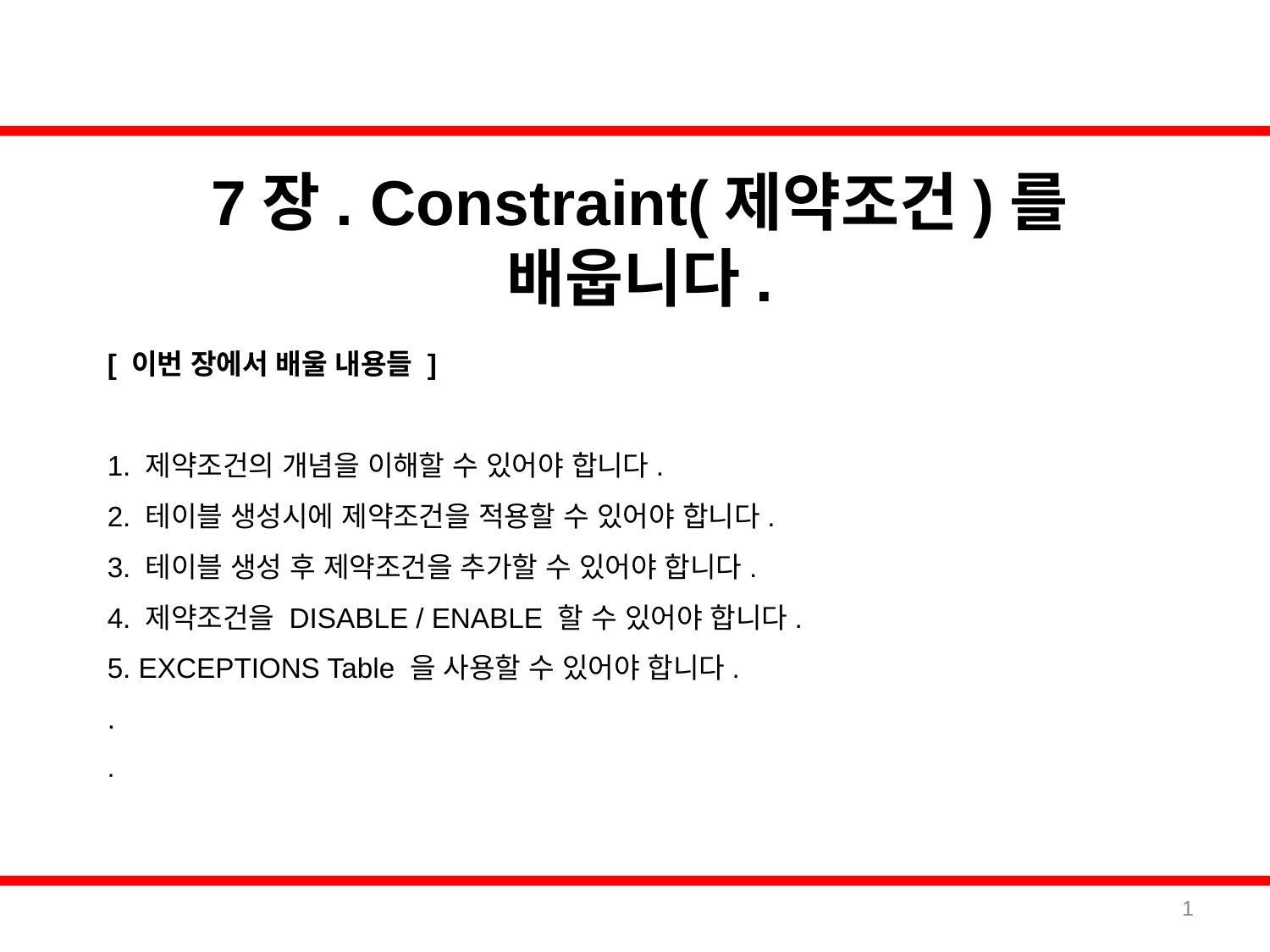

# 7장. Constraint(제약조건)를 배웁니다.

[ 이번 장에서 배울 내용들 ]

1. 제약조건의 개념을 이해할 수 있어야 합니다.
2. 테이블 생성시에 제약조건을 적용할 수 있어야 합니다.
3. 테이블 생성 후 제약조건을 추가할 수 있어야 합니다.
4. 제약조건을 DISABLE / ENABLE 할 수 있어야 합니다.
5. EXCEPTIONS Table 을 사용할 수 있어야 합니다.
.
.

1